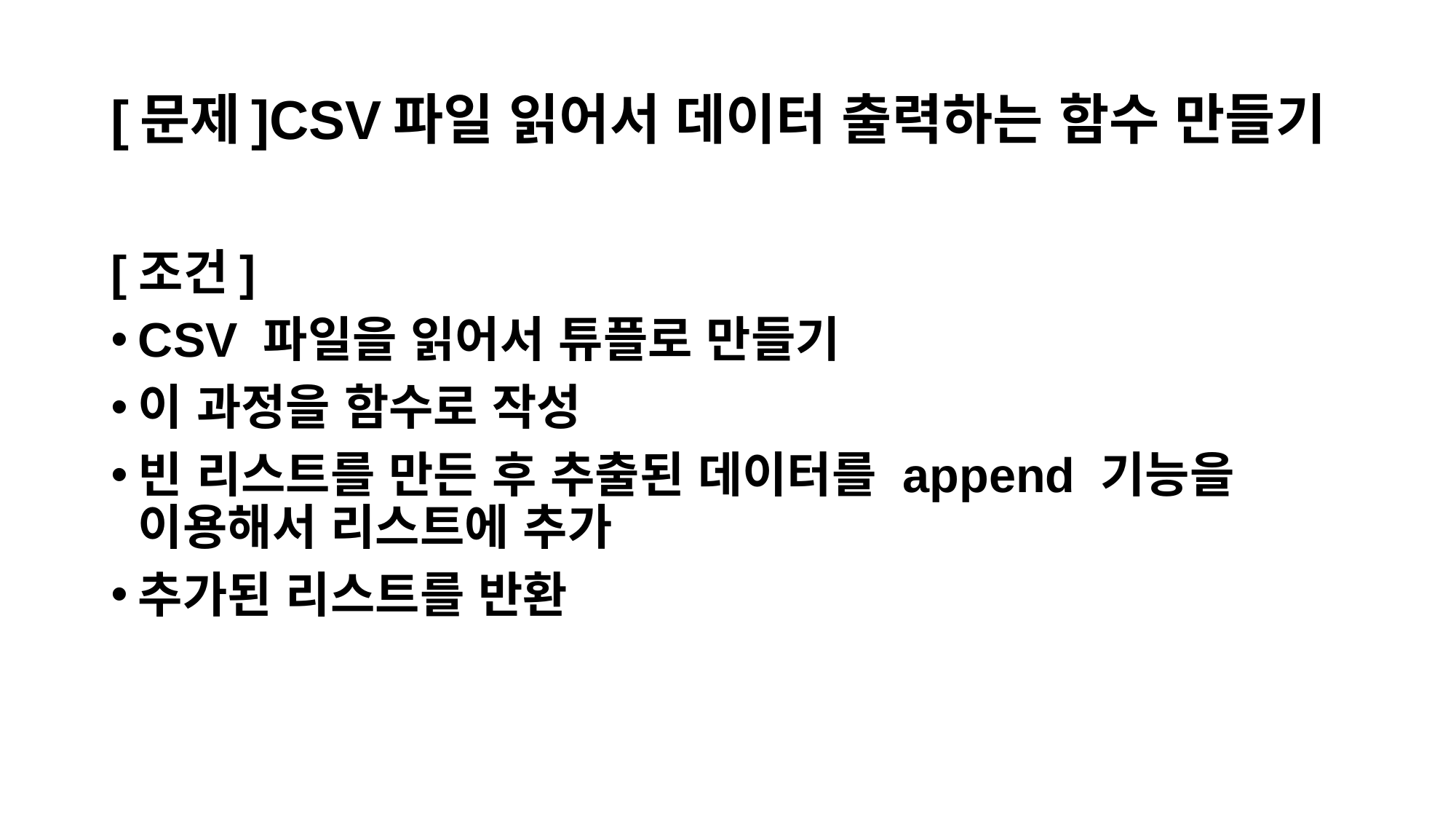

# [문제]CSV파일 읽어서 데이터 출력하는 함수 만들기
[조건]
CSV 파일을 읽어서 튜플로 만들기
이 과정을 함수로 작성
빈 리스트를 만든 후 추출된 데이터를 append 기능을 이용해서 리스트에 추가
추가된 리스트를 반환